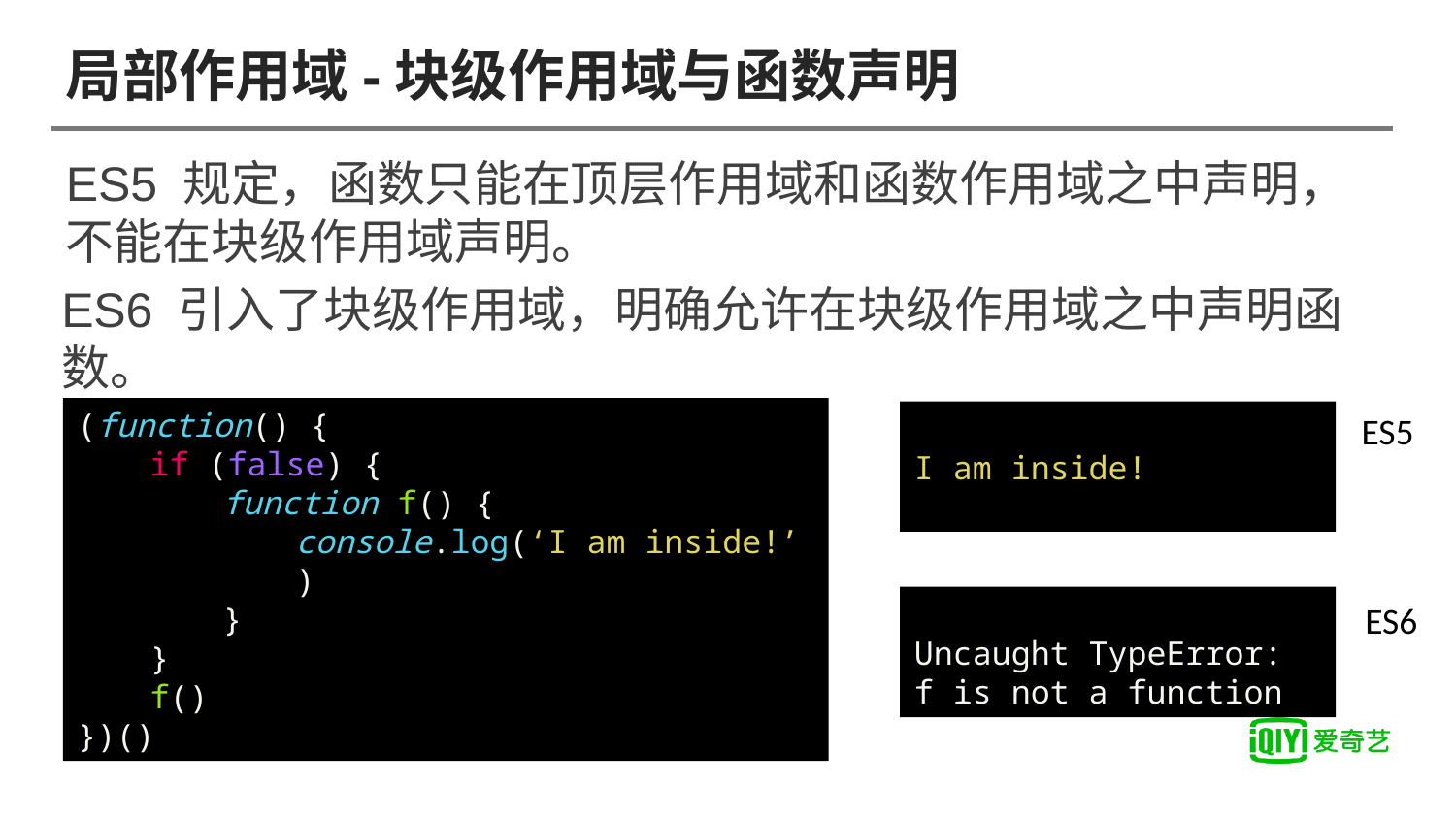

# 局部作用域-块级作用域与函数声明
ES5 规定，函数只能在顶层作用域和函数作用域之中声明，不能在块级作用域声明。
ES6 引入了块级作用域，明确允许在块级作用域之中声明函数。
(function() {
if (false) {
function f() {
console.log(‘I am inside!’)
}
}
f()
})()

I am inside!

ES5

Uncaught TypeError: f is not a function
ES6